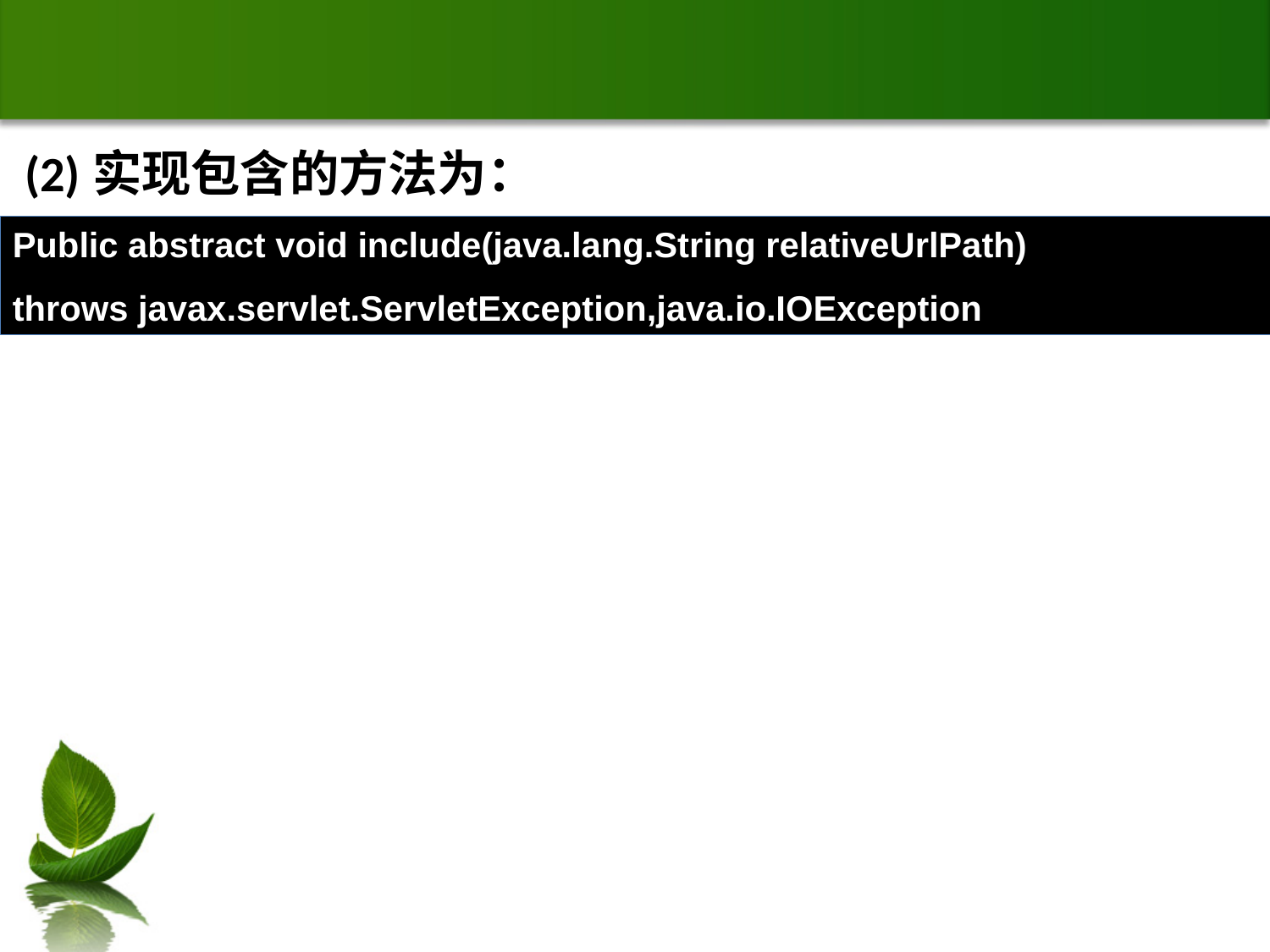

#
(2)实现包含的方法为：
Public abstract void include(java.lang.String relativeUrlPath)
throws javax.servlet.ServletException,java.io.IOException